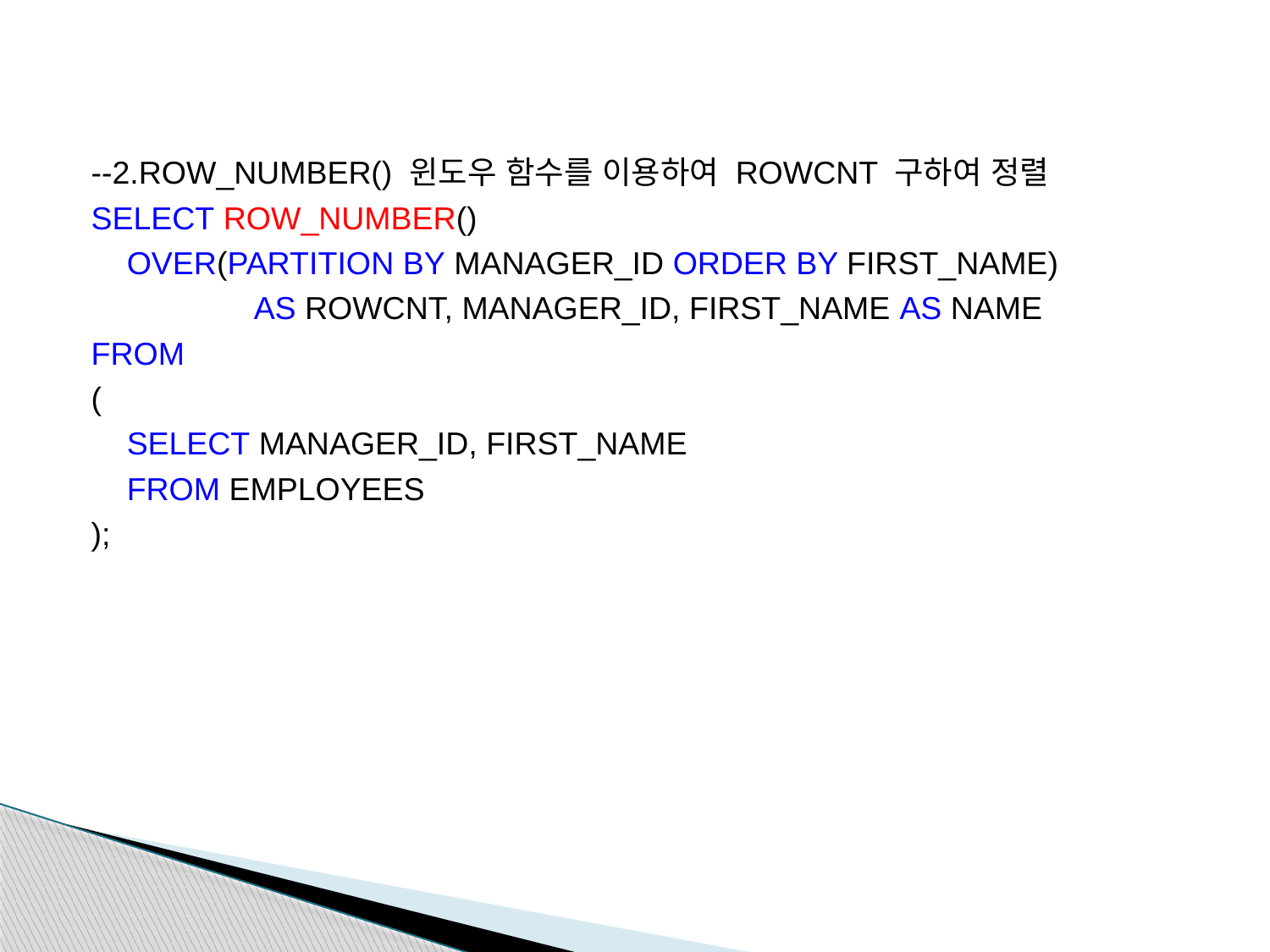

--2.ROW_NUMBER() 윈도우 함수를 이용하여 ROWCNT 구하여 정렬
SELECT ROW_NUMBER()
	OVER(PARTITION BY MANAGER_ID ORDER BY FIRST_NAME)
		AS ROWCNT, MANAGER_ID, FIRST_NAME AS NAME
FROM
(
    SELECT MANAGER_ID, FIRST_NAME
    FROM EMPLOYEES
);